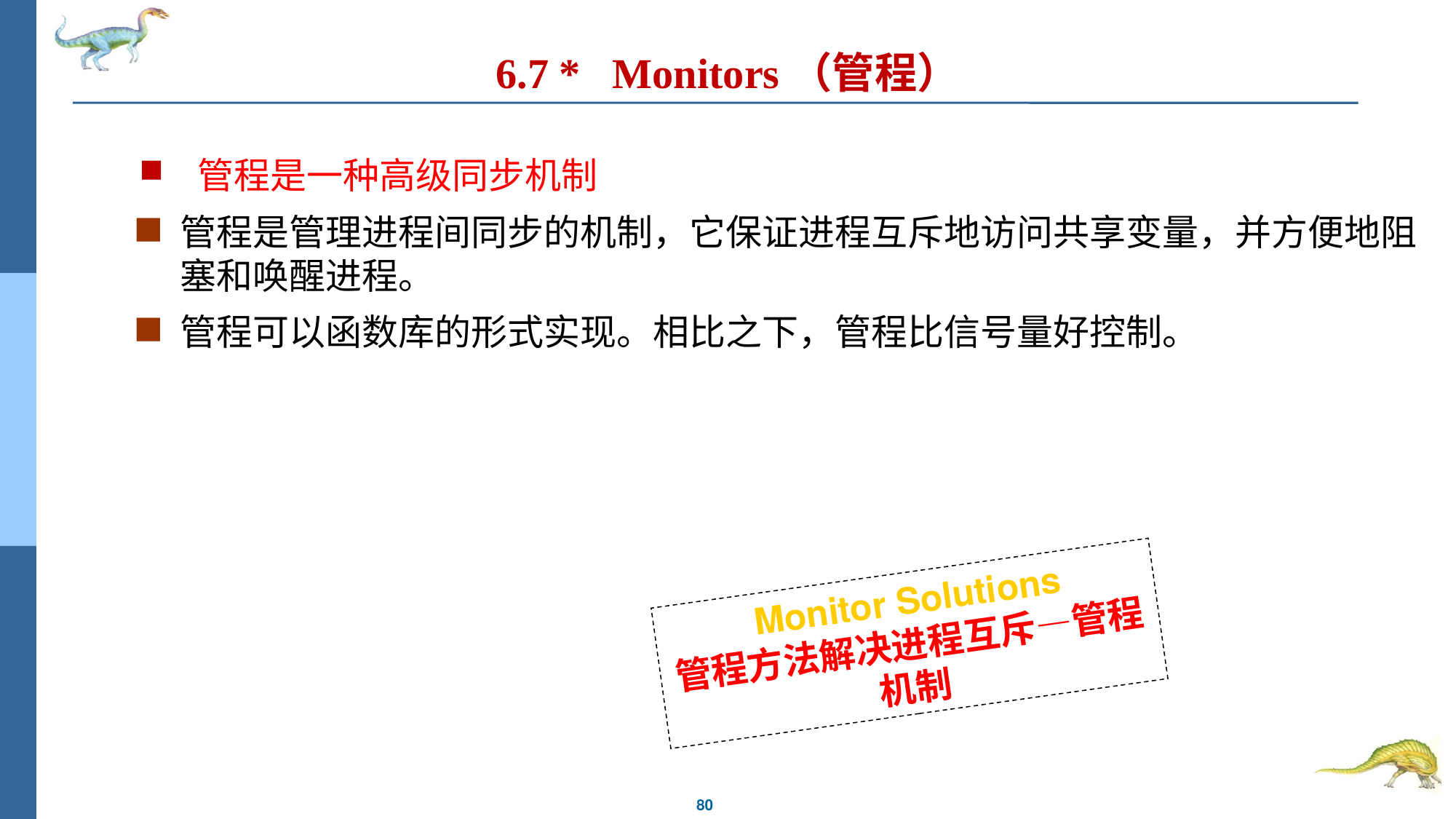

# 6.7 *   Monitors（管程）
 管程是一种高级同步机制
管程是管理进程间同步的机制，它保证进程互斥地访问共享变量，并方便地阻塞和唤醒进程。
管程可以函数库的形式实现。相比之下，管程比信号量好控制。

 Monitor Solutions
管程方法解决进程互斥—管程机制